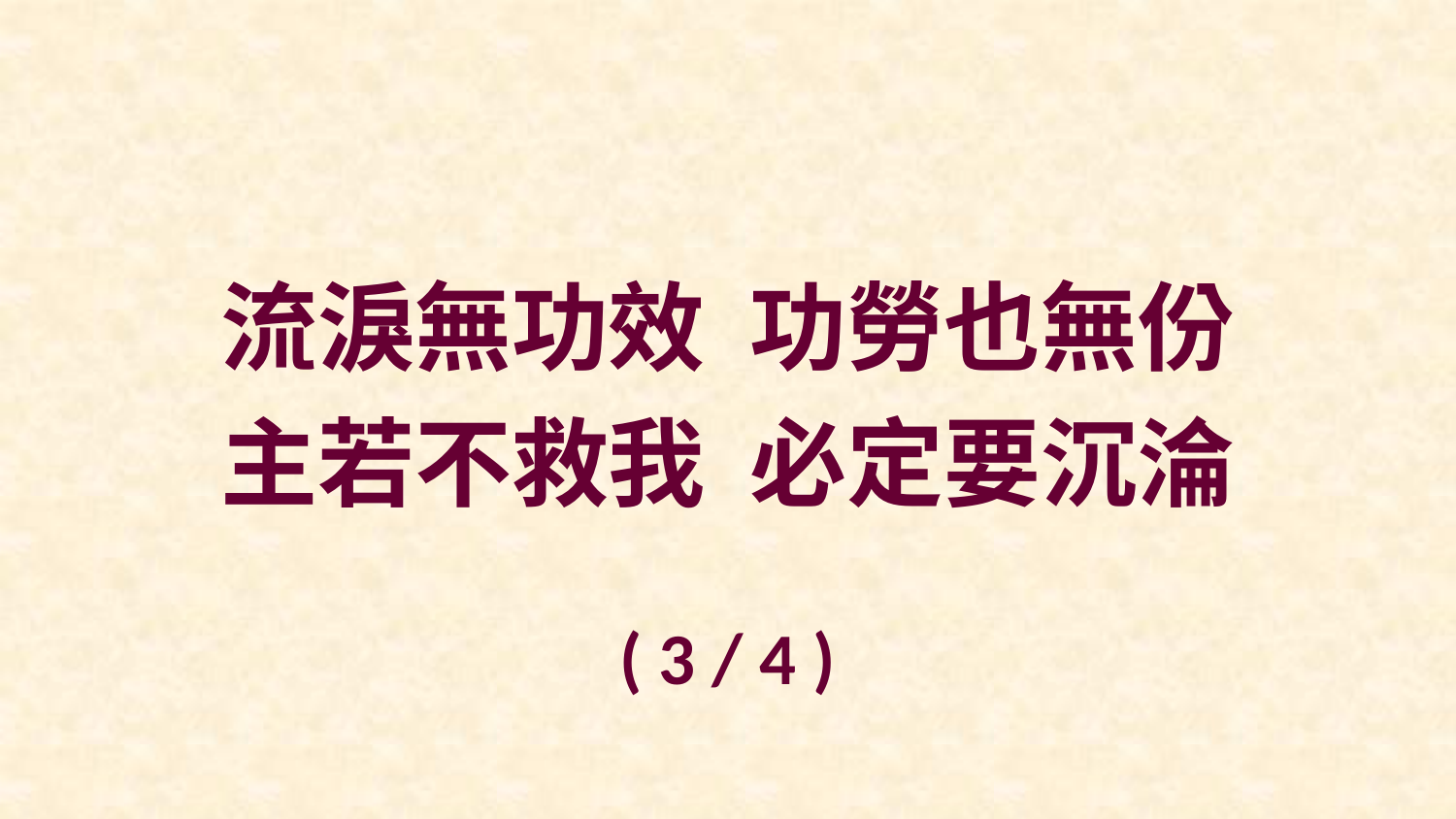

流淚無功效  功勞也無份
主若不救我  必定要沉淪
( 3 / 4 )